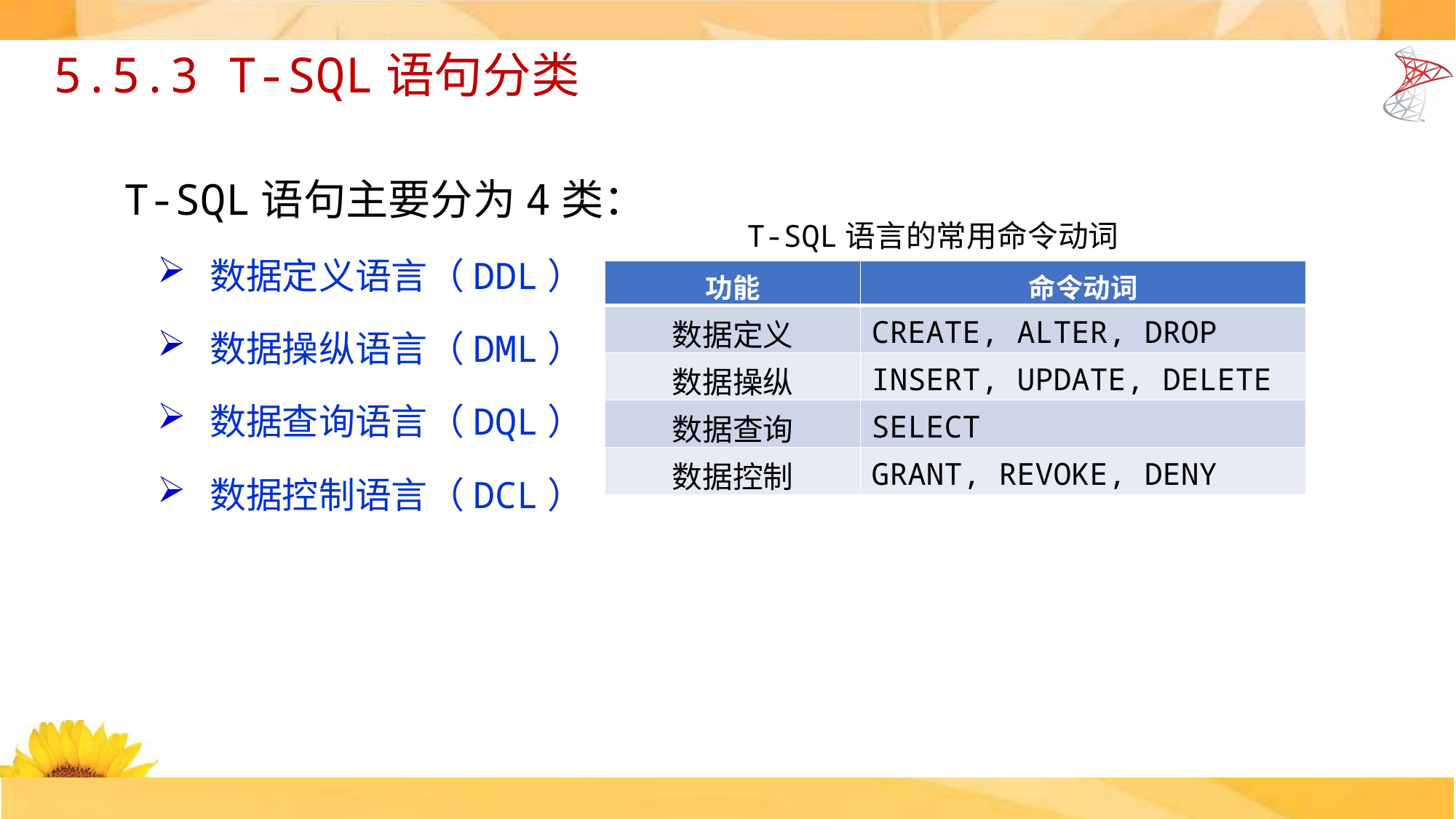

# 5.5.3 T-SQL语句分类
T-SQL语句主要分为4类：
数据定义语言（DDL）
数据操纵语言（DML）
数据查询语言（DQL）
数据控制语言（DCL）

T-SQL语言的常用命令动词
| 功能 | 命令动词 |
| --- | --- |
| 数据定义 | CREATE, ALTER, DROP |
| 数据操纵 | INSERT, UPDATE, DELETE |
| 数据查询 | SELECT |
| 数据控制 | GRANT, REVOKE, DENY |